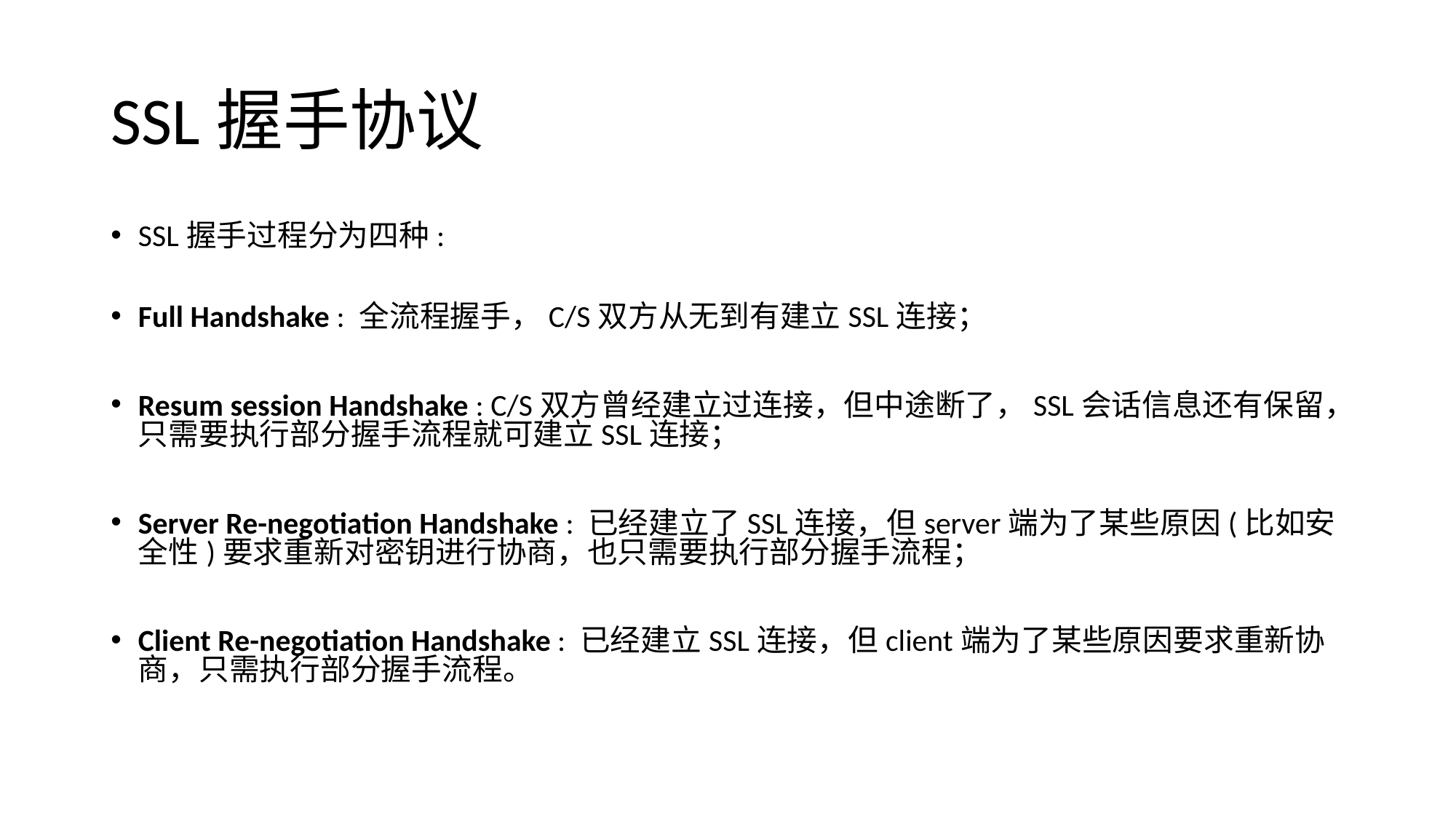

# SSL握手协议
SSL握手过程分为四种:
Full Handshake : 全流程握手，C/S双方从无到有建立SSL连接；

Resum session Handshake : C/S双方曾经建立过连接，但中途断了，SSL会话信息还有保留，只需要执行部分握手流程就可建立SSL连接；

Server Re-negotiation Handshake : 已经建立了SSL连接，但server端为了某些原因(比如安全性)要求重新对密钥进行协商，也只需要执行部分握手流程；

Client Re-negotiation Handshake : 已经建立SSL连接，但client端为了某些原因要求重新协商，只需执行部分握手流程。